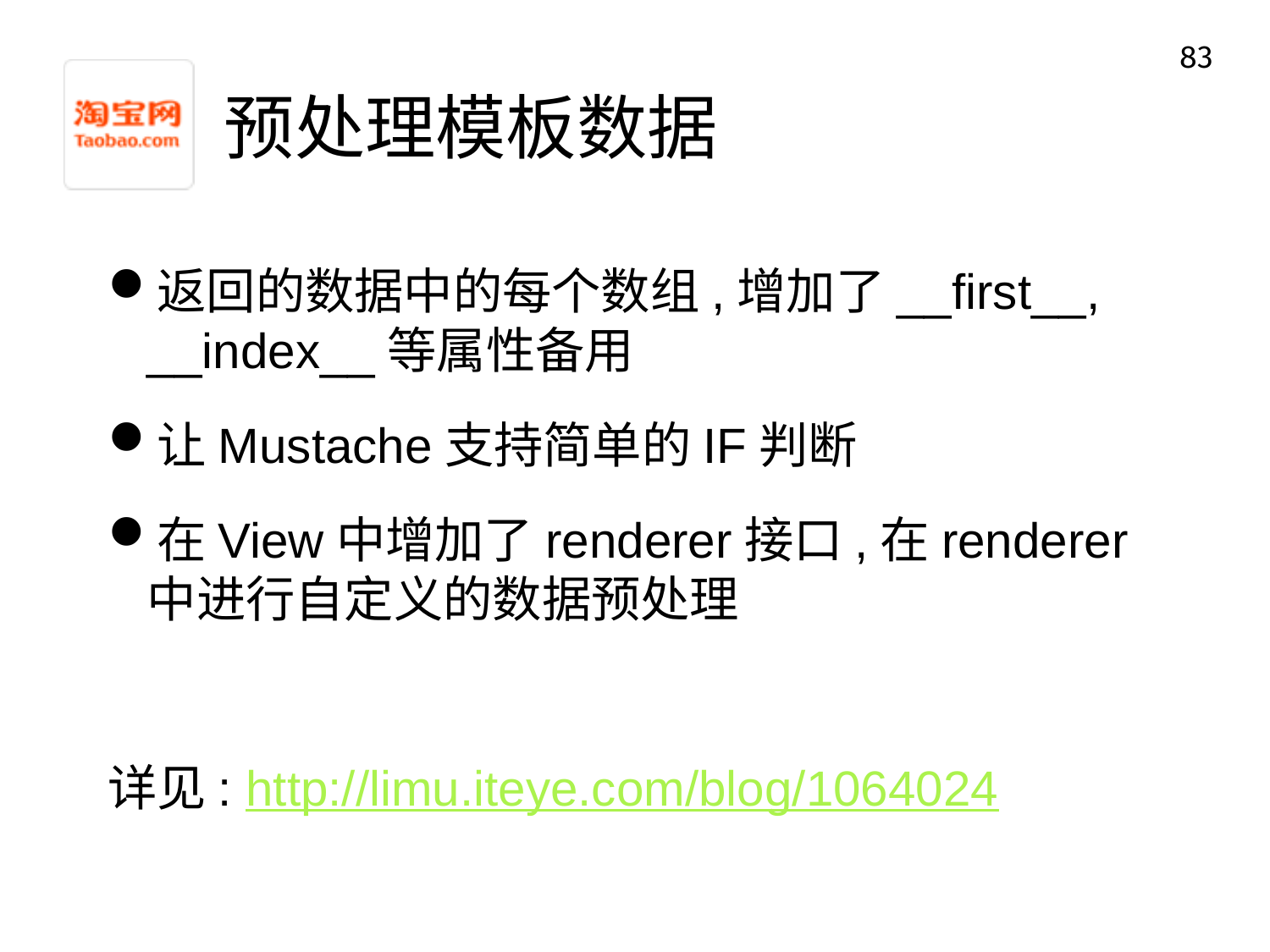

83
# 预处理模板数据
返回的数据中的每个数组,增加了__first__, __index__等属性备用
让Mustache支持简单的IF判断
在View中增加了renderer接口,在renderer中进行自定义的数据预处理

详见: http://limu.iteye.com/blog/1064024